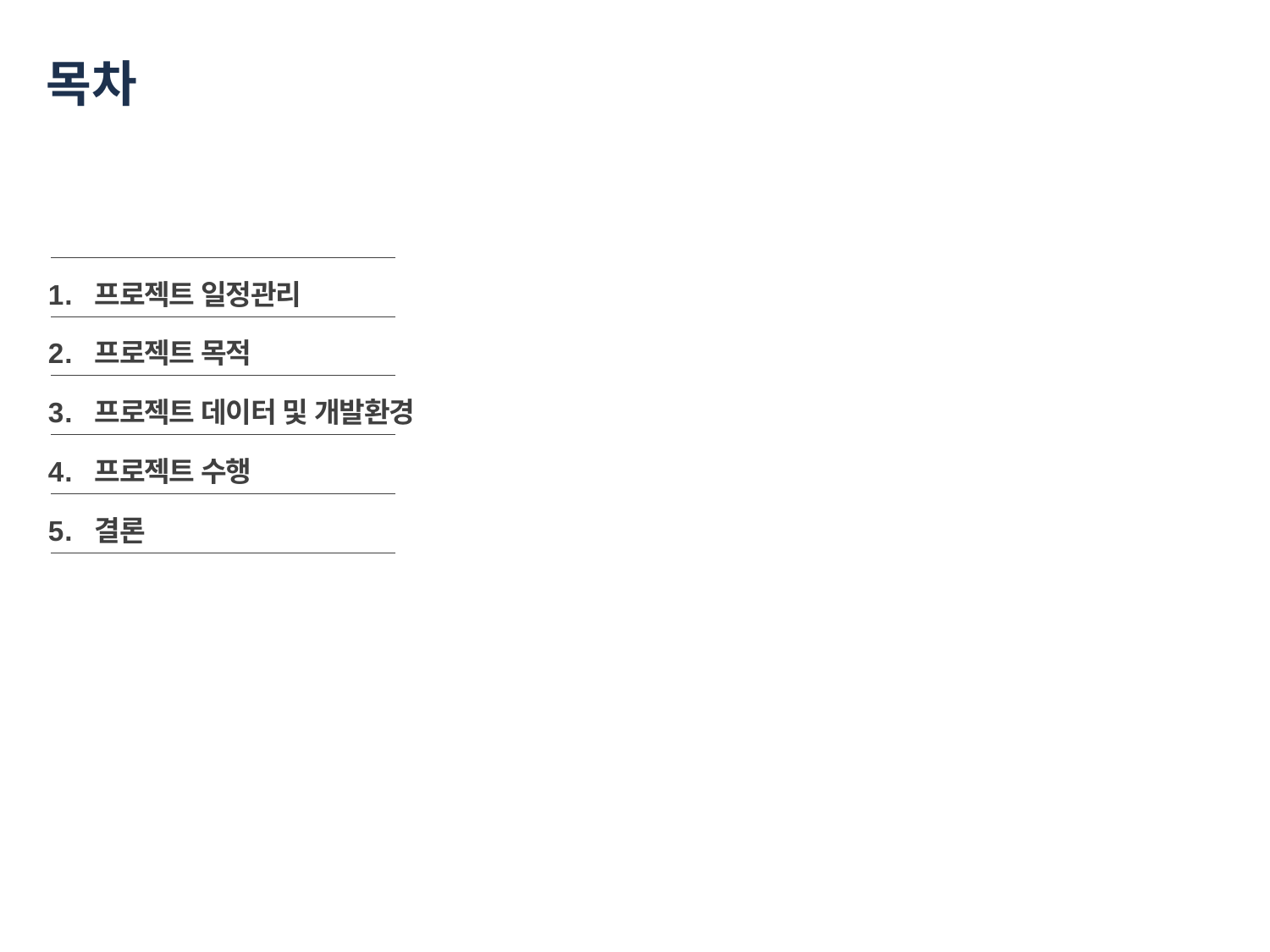

# 목차
프로젝트 일정관리
프로젝트 목적
프로젝트 데이터 및 개발환경
프로젝트 수행
결론